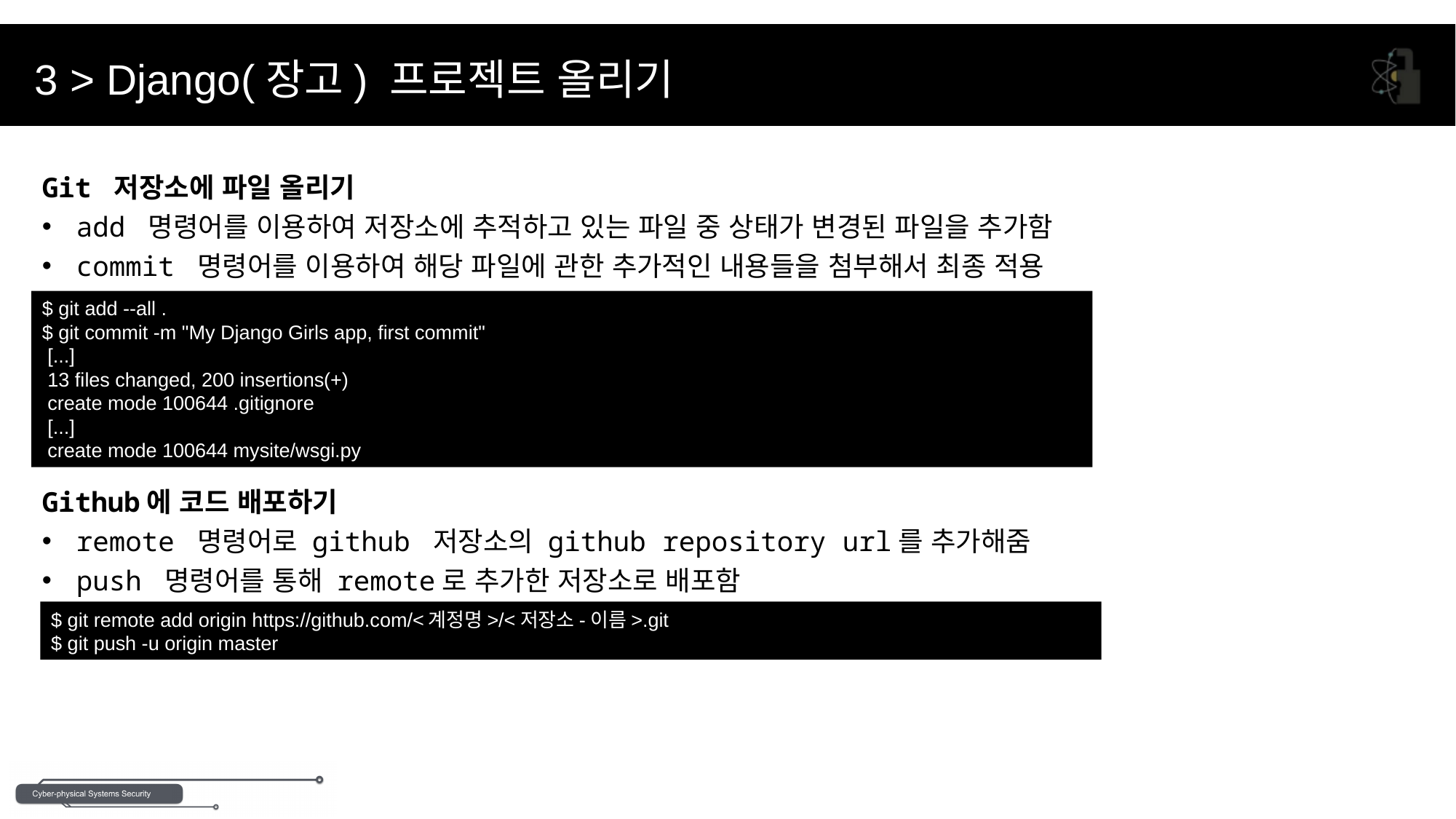

3 > Django(장고) 프로젝트 올리기
Git 저장소에 파일 올리기
add 명령어를 이용하여 저장소에 추적하고 있는 파일 중 상태가 변경된 파일을 추가함
commit 명령어를 이용하여 해당 파일에 관한 추가적인 내용들을 첨부해서 최종 적용

Github에 코드 배포하기
remote 명령어로 github 저장소의 github repository url를 추가해줌
push 명령어를 통해 remote로 추가한 저장소로 배포함

$ git add --all .
$ git commit -m "My Django Girls app, first commit"
 [...]
 13 files changed, 200 insertions(+)
 create mode 100644 .gitignore
 [...]
 create mode 100644 mysite/wsgi.py
$ git remote add origin https://github.com/<계정명>/<저장소-이름>.git
$ git push -u origin master